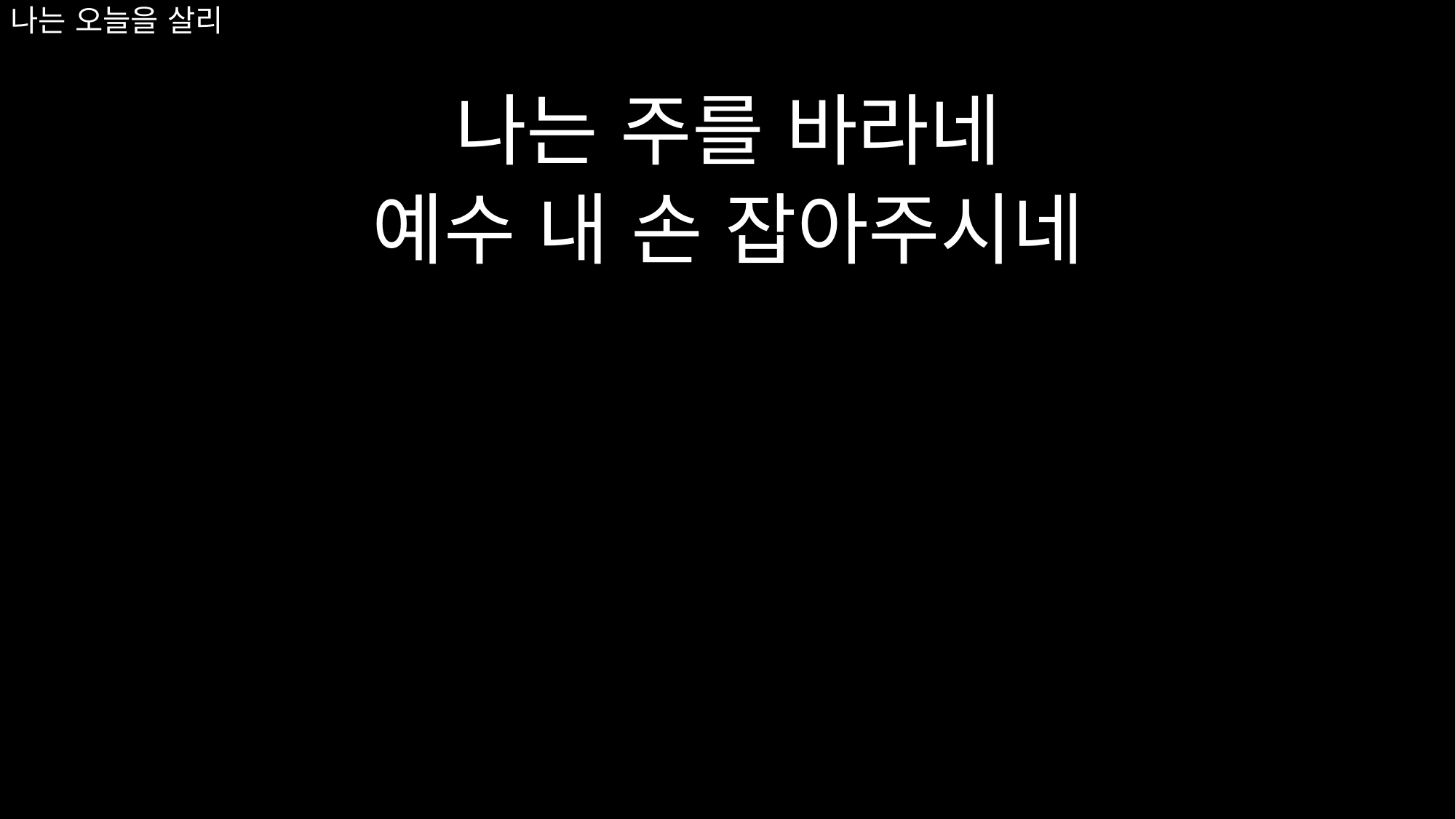

나는 주를 바라네
예수 내 손 잡아주시네

# 나는 오늘을 살리